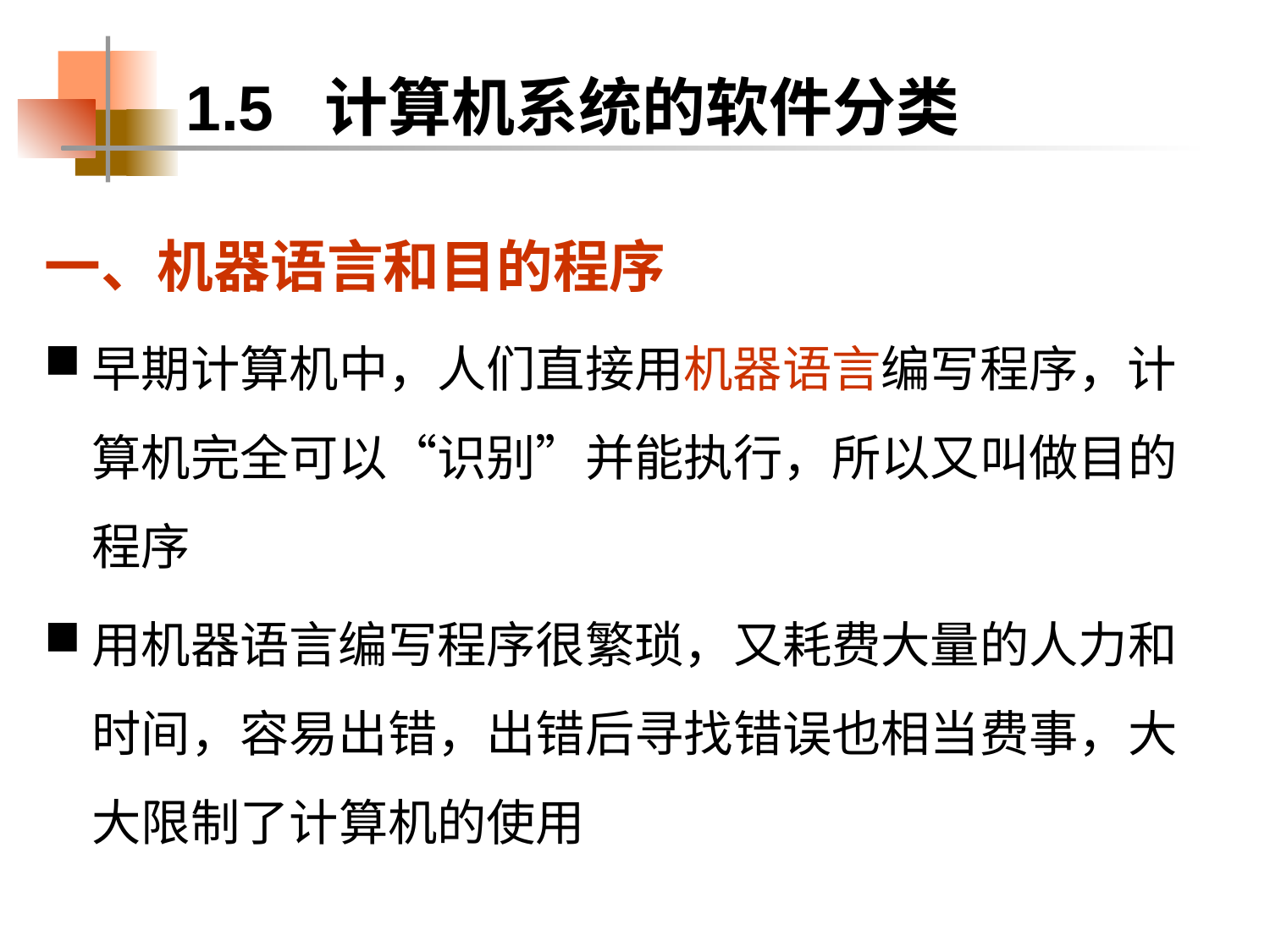

1.5  计算机系统的软件分类
一、机器语言和目的程序
早期计算机中，人们直接用机器语言编写程序，计算机完全可以“识别”并能执行，所以又叫做目的程序
用机器语言编写程序很繁琐，又耗费大量的人力和时间，容易出错，出错后寻找错误也相当费事，大大限制了计算机的使用